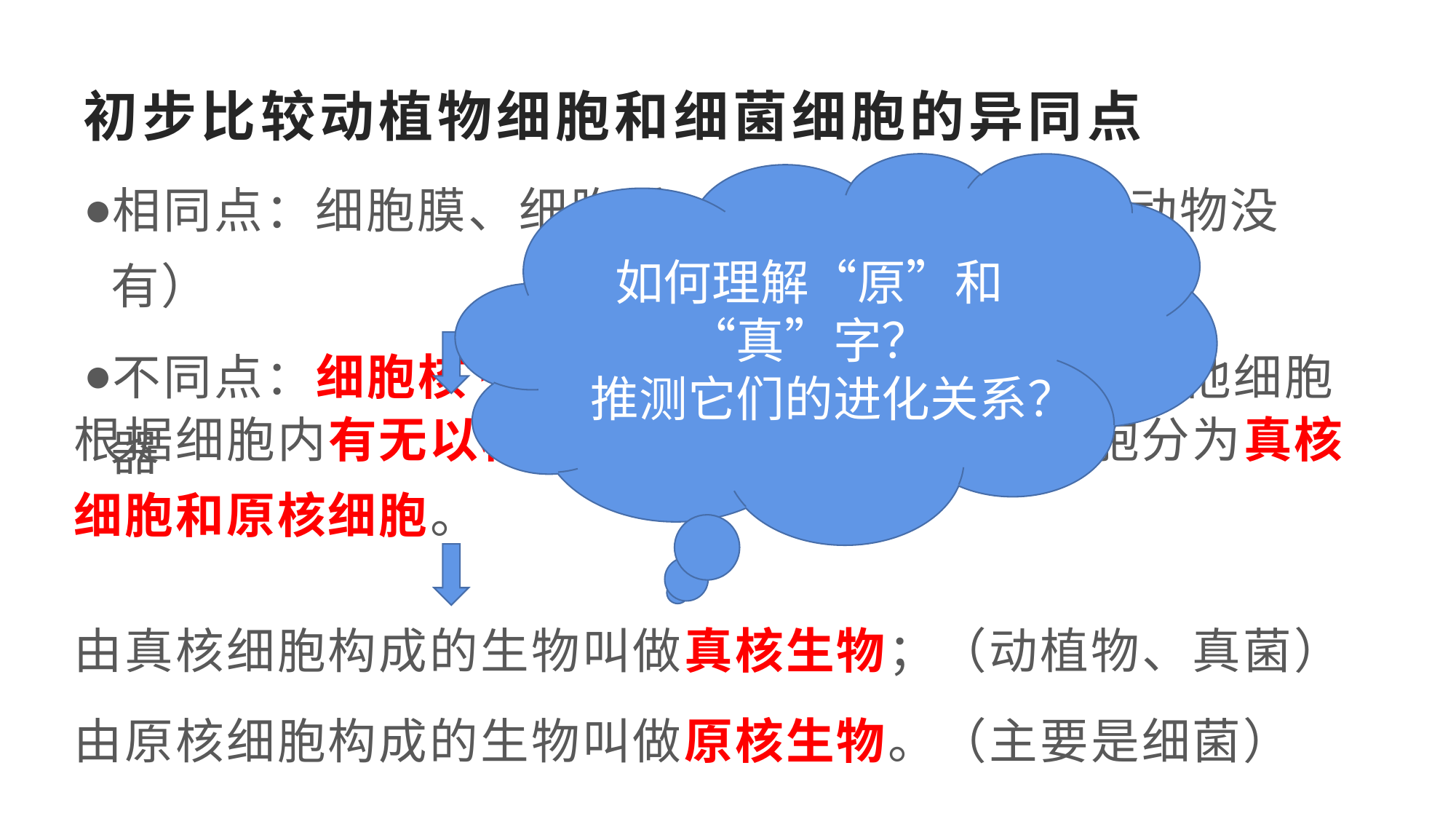

# 初步比较动植物细胞和细菌细胞的异同点
如何理解“原”和“真”字？
推测它们的进化关系？
相同点：细胞膜、细胞质、核糖体、细胞壁（动物没有）
不同点：细胞核~拟核、细菌除核糖体外没有其他细胞器

根据细胞内有无以核膜为界限的细胞核，把细胞分为真核细胞和原核细胞。

由真核细胞构成的生物叫做真核生物；（动植物、真菌）
由原核细胞构成的生物叫做原核生物。（主要是细菌）